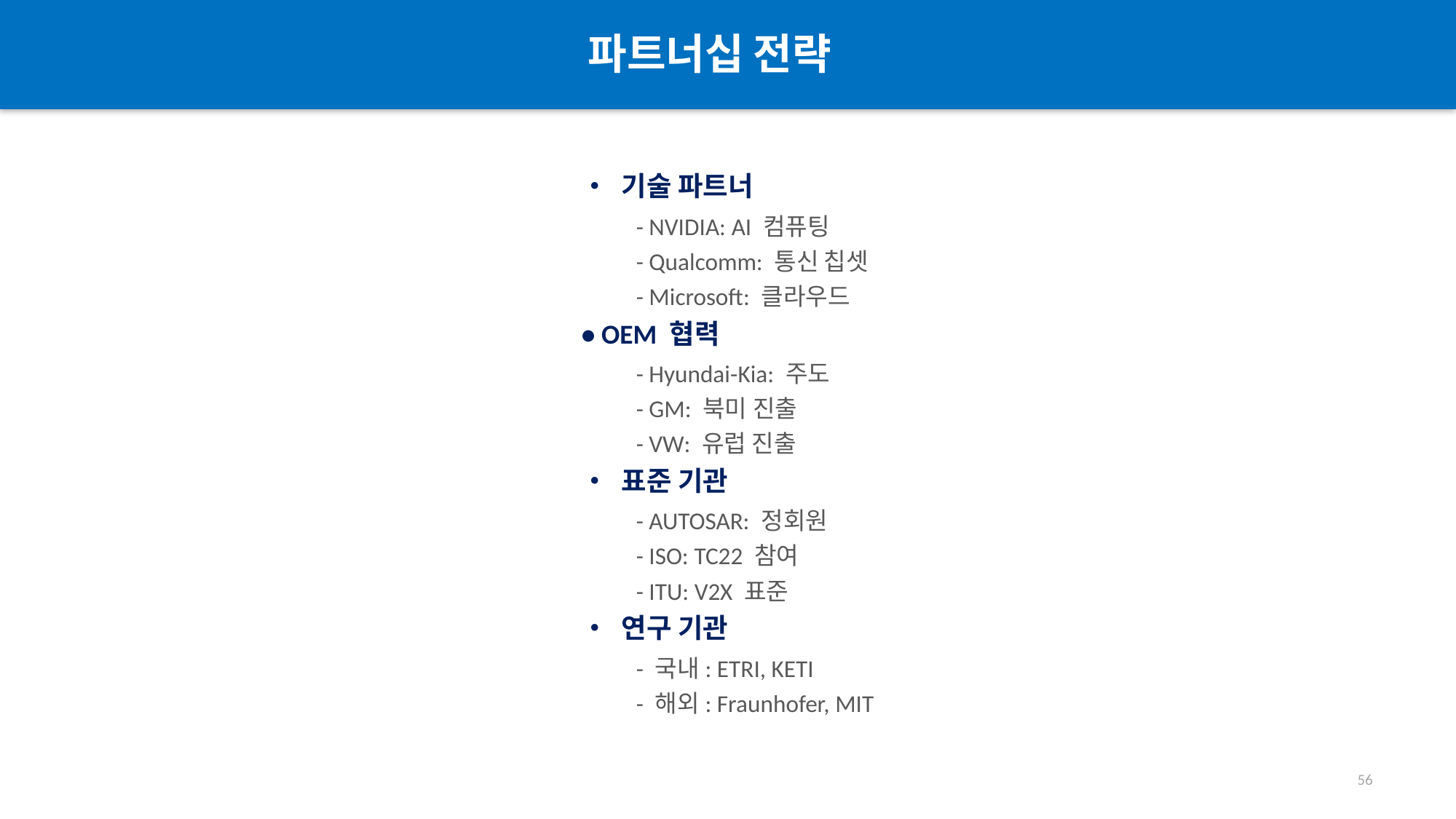

파트너십 전략
#
• 기술 파트너
- NVIDIA: AI 컴퓨팅
- Qualcomm: 통신 칩셋
- Microsoft: 클라우드
• OEM 협력
- Hyundai-Kia: 주도
- GM: 북미 진출
- VW: 유럽 진출
• 표준 기관
- AUTOSAR: 정회원
- ISO: TC22 참여
- ITU: V2X 표준
• 연구 기관
- 국내: ETRI, KETI
- 해외: Fraunhofer, MIT
56